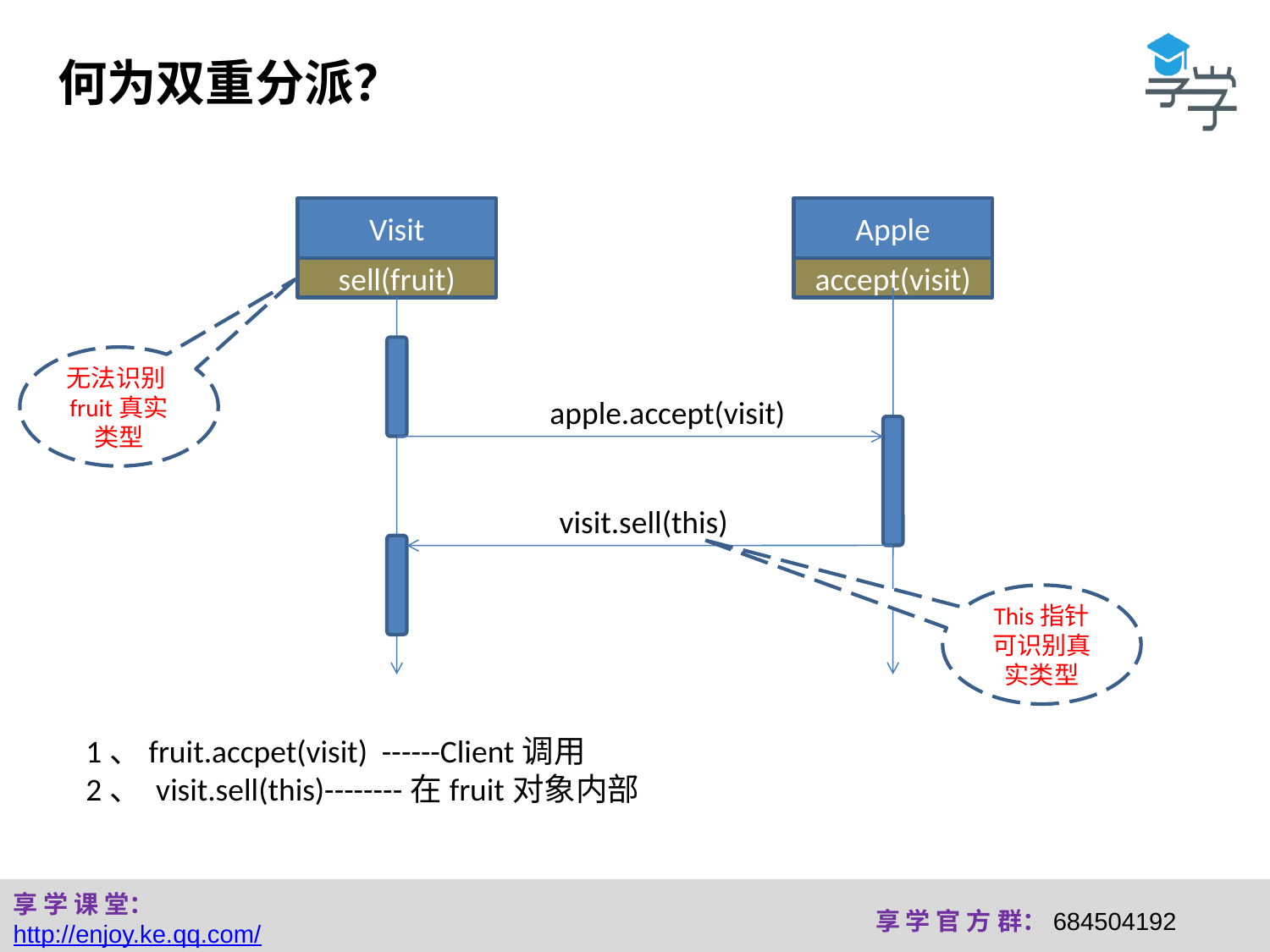

何为双重分派？
Visit
Apple
sell(fruit)
accept(visit)

无法识别fruit真实类型
apple.accept(visit)

visit.sell(this)

This指针可识别真实类型
1、fruit.accpet(visit)  ------Client调用
2、 visit.sell(this)--------在fruit对象内部